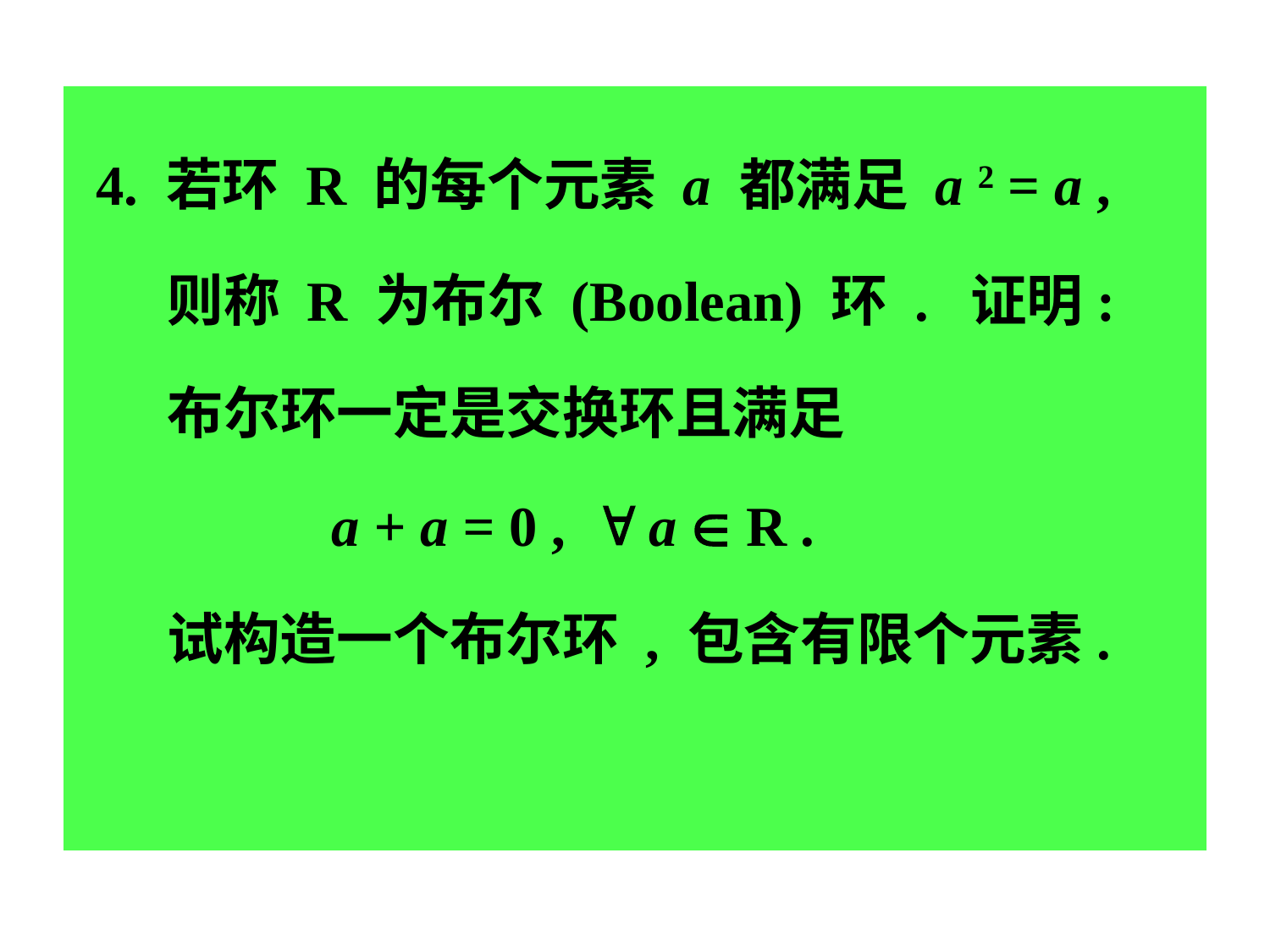

4. 若环 R 的每个元素 a 都满足 a 2 = a ,
      则称 R 为布尔 (Boolean) 环 .  证明:
      布尔环一定是交换环且满足
                  a + a = 0 ,  ∀ a ∈ R .
      试构造一个布尔环 , 包含有限个元素.